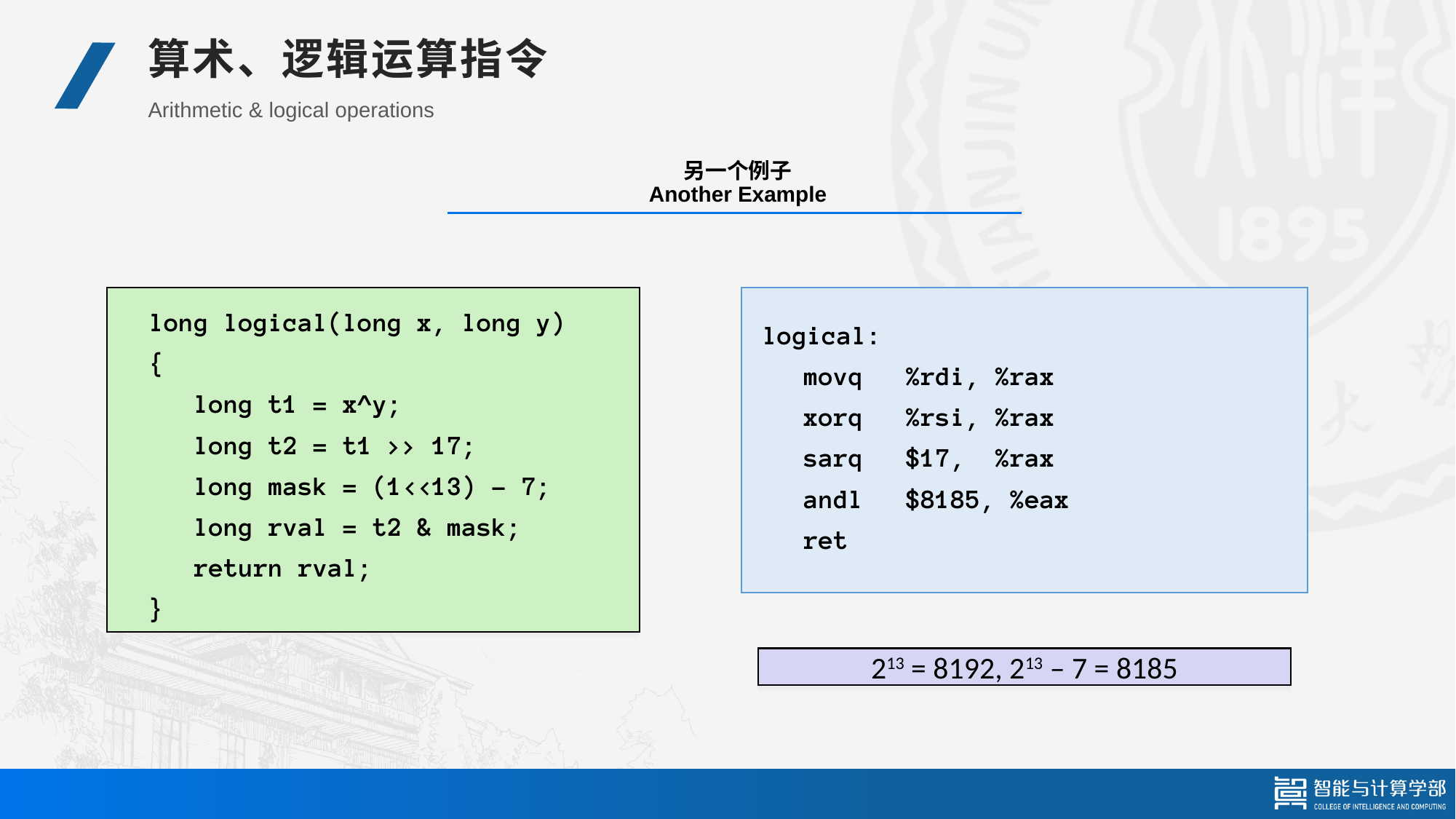

算术、逻辑运算指令
Arithmetic & logical operations
# 另一个例子 Another Example
long logical(long x, long y)
{
   long t1 = x^y;
   long t2 = t1 >> 17;
   long mask = (1<<13) - 7;
   long rval = t2 & mask;
   return rval;
}
logical:
	movq	%rdi, %rax
	xorq	%rsi, %rax
	sarq	$17,  %rax
	andl	$8185, %eax
	ret
213 = 8192, 213 – 7 = 8185